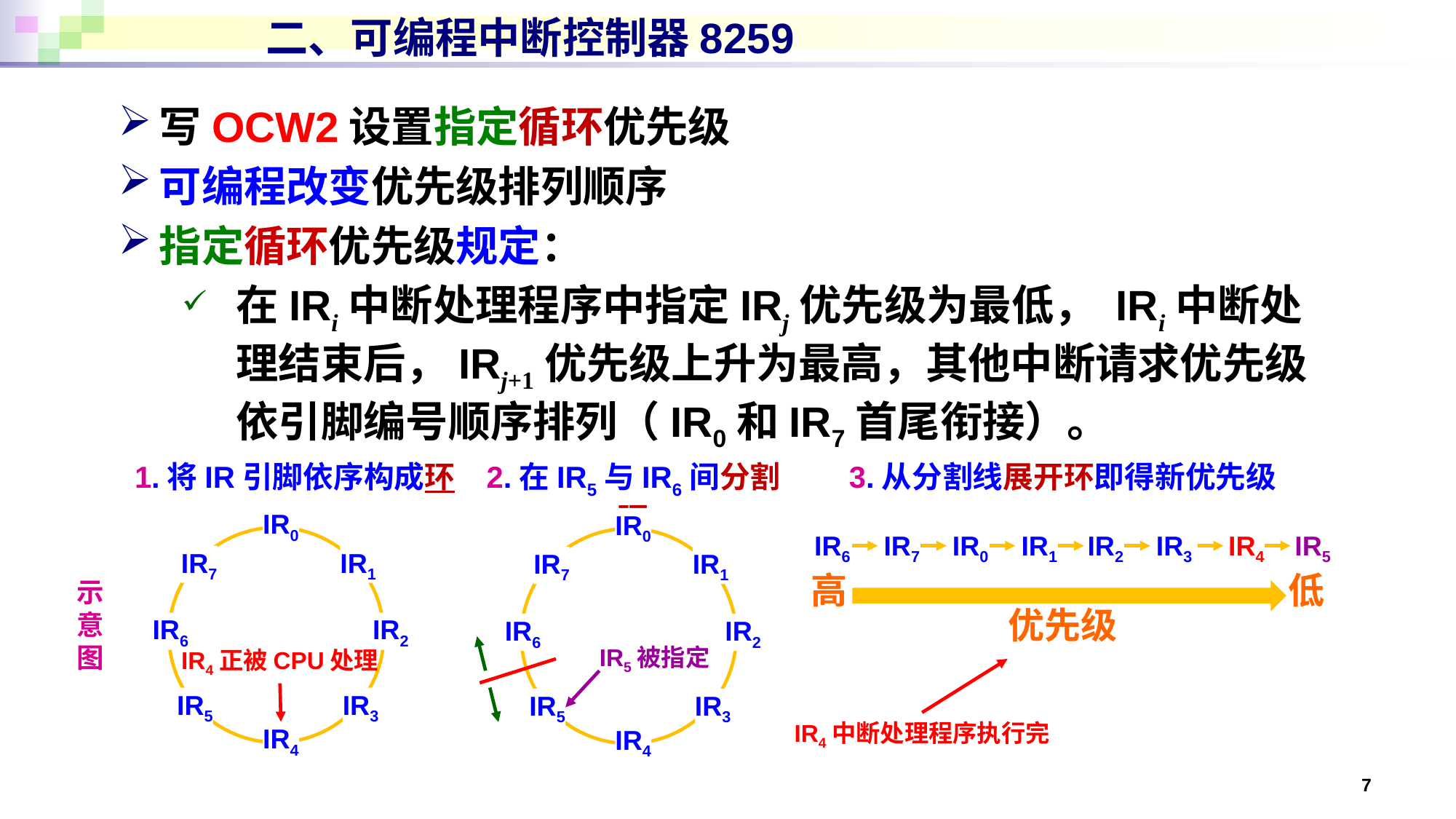

# 二、可编程中断控制器8259
写OCW2设置指定循环优先级
可编程改变优先级排列顺序
指定循环优先级规定：
在IRi中断处理程序中指定IRj优先级为最低， IRi中断处理结束后，IRj+1优先级上升为最高，其他中断请求优先级依引脚编号顺序排列（IR0和IR7首尾衔接）。
1.将IR引脚依序构成环
2.在IR5与IR6间分割环
3.从分割线展开环即得新优先级
IR0

IR7
IR1
IR6
IR2
IR5
IR3
IR4
IR0

IR7
IR1
IR6
IR2
IR5
IR3
IR4
IR6
IR7
IR0
IR1
IR2
IR3
IR4
IR5
高
低
示
意
图

优先级
IR5被指定
IR4正被CPU处理
IR4中断处理程序执行完
7